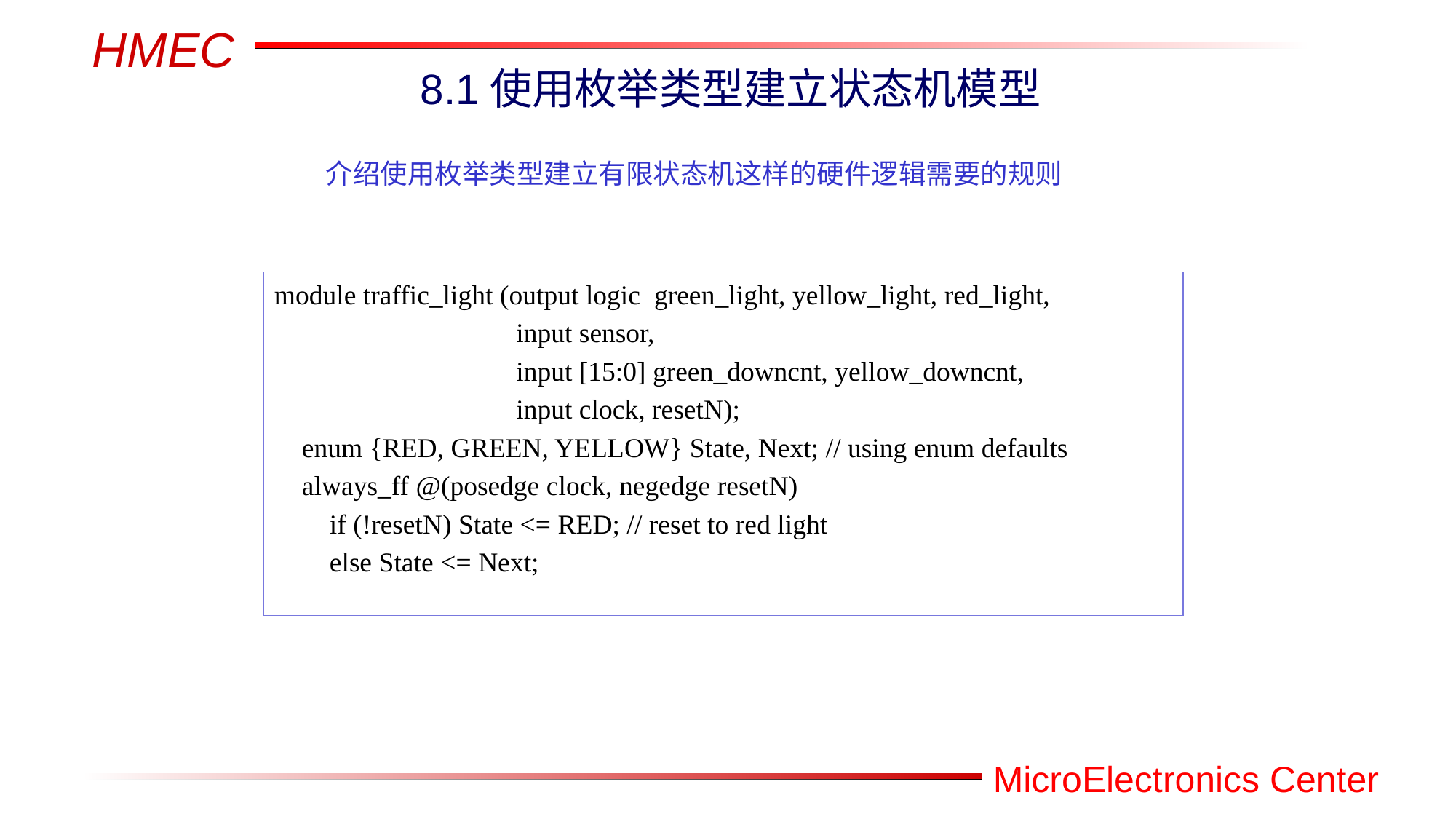

8.1使用枚举类型建立状态机模型
介绍使用枚举类型建立有限状态机这样的硬件逻辑需要的规则
module traffic_light (output logic  green_light, yellow_light, red_light,
                                   input sensor,
                                   input [15:0] green_downcnt, yellow_downcnt,
                                   input clock, resetN);
    enum {RED, GREEN, YELLOW} State, Next; // using enum defaults
    always_ff @(posedge clock, negedge resetN)
        if (!resetN) State <= RED; // reset to red light
        else State <= Next;